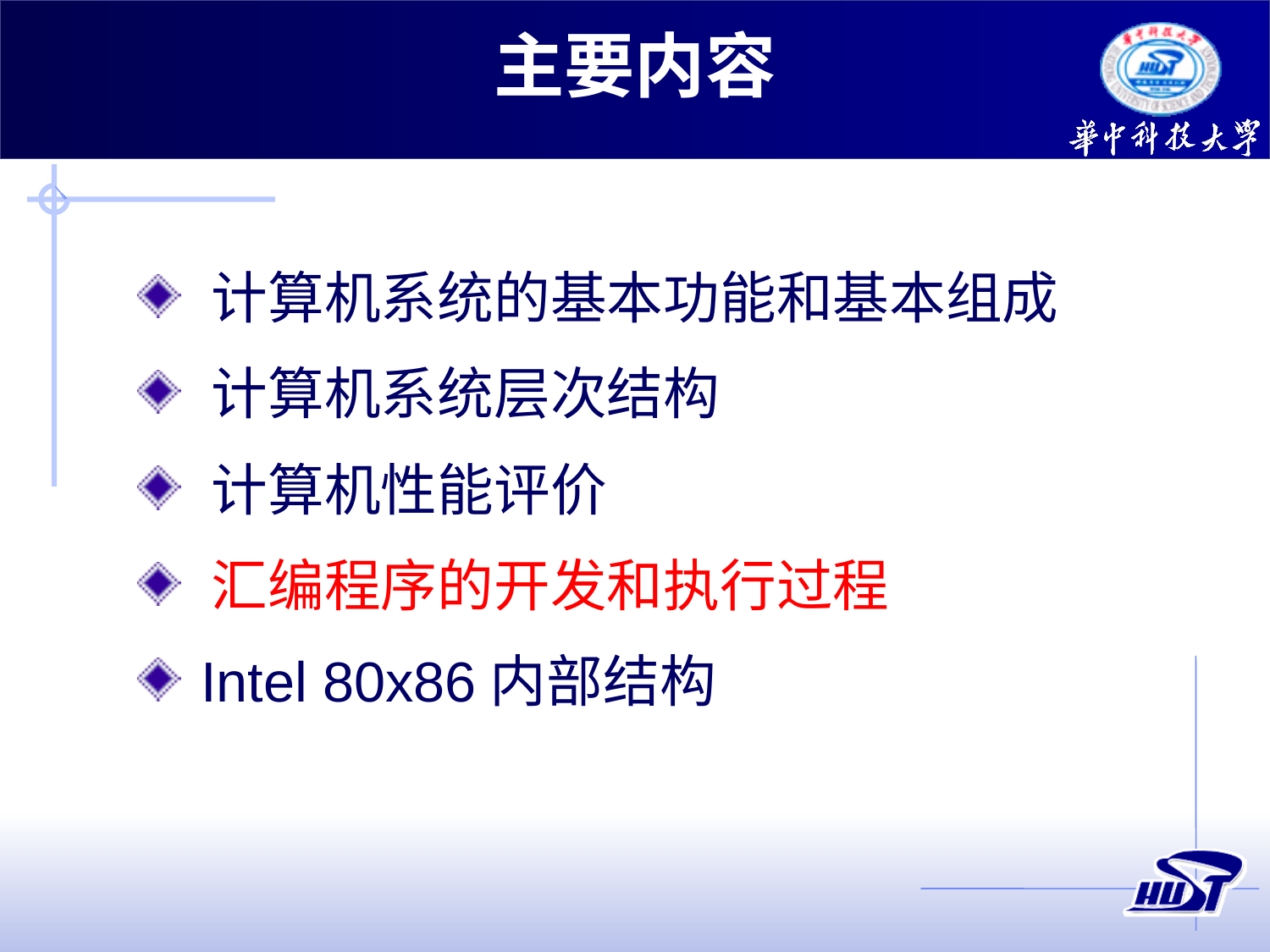

主要内容
 计算机系统的基本功能和基本组成
 计算机系统层次结构
 计算机性能评价
 汇编程序的开发和执行过程
 Intel 80x86内部结构